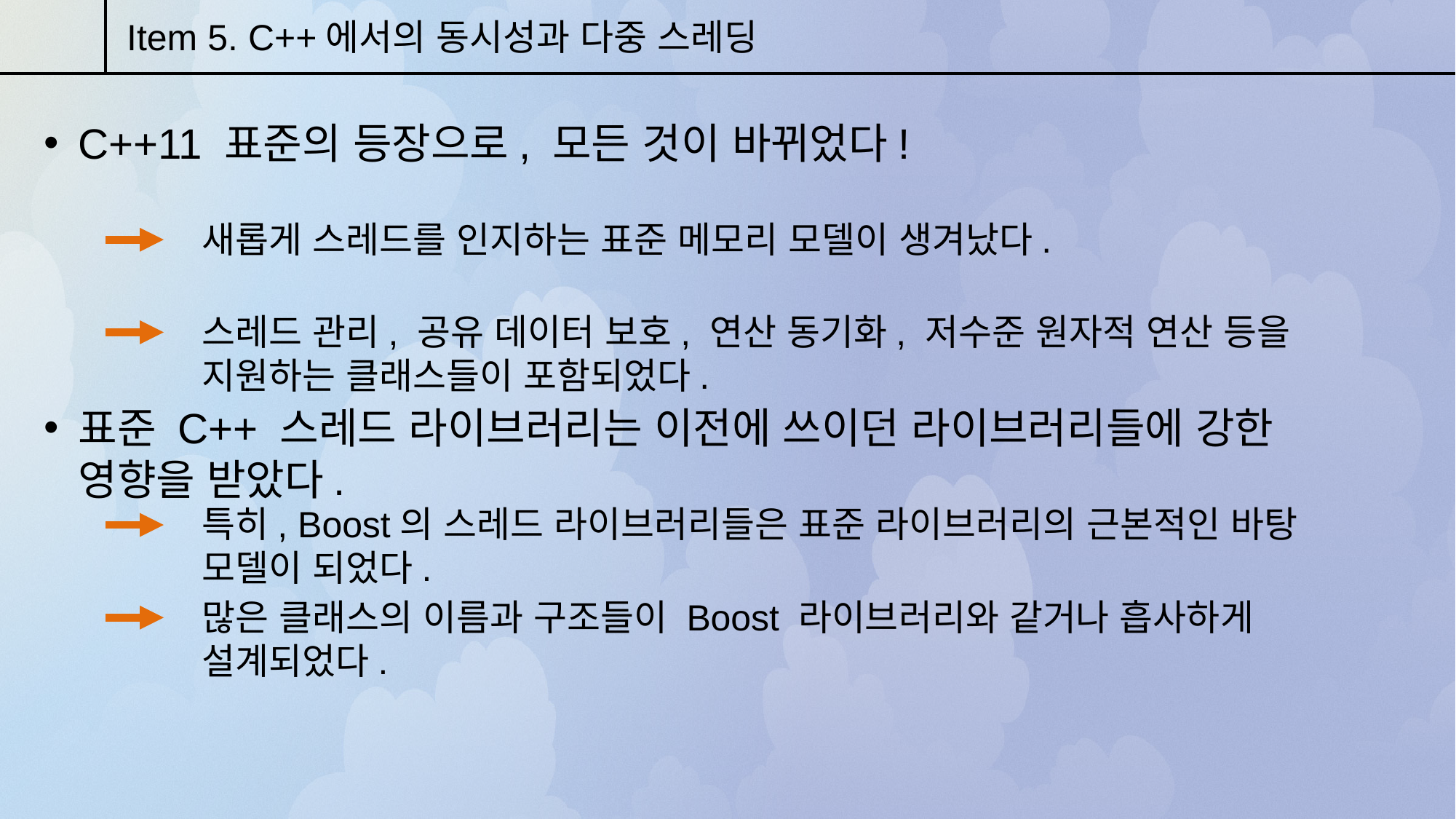

Item 5. C++에서의 동시성과 다중 스레딩
C++11 표준의 등장으로, 모든 것이 바뀌었다!
새롭게 스레드를 인지하는 표준 메모리 모델이 생겨났다.
스레드 관리, 공유 데이터 보호, 연산 동기화, 저수준 원자적 연산 등을 지원하는 클래스들이 포함되었다.
표준 C++ 스레드 라이브러리는 이전에 쓰이던 라이브러리들에 강한 영향을 받았다.
특히, Boost의 스레드 라이브러리들은 표준 라이브러리의 근본적인 바탕 모델이 되었다.
많은 클래스의 이름과 구조들이 Boost 라이브러리와 같거나 흡사하게 설계되었다.